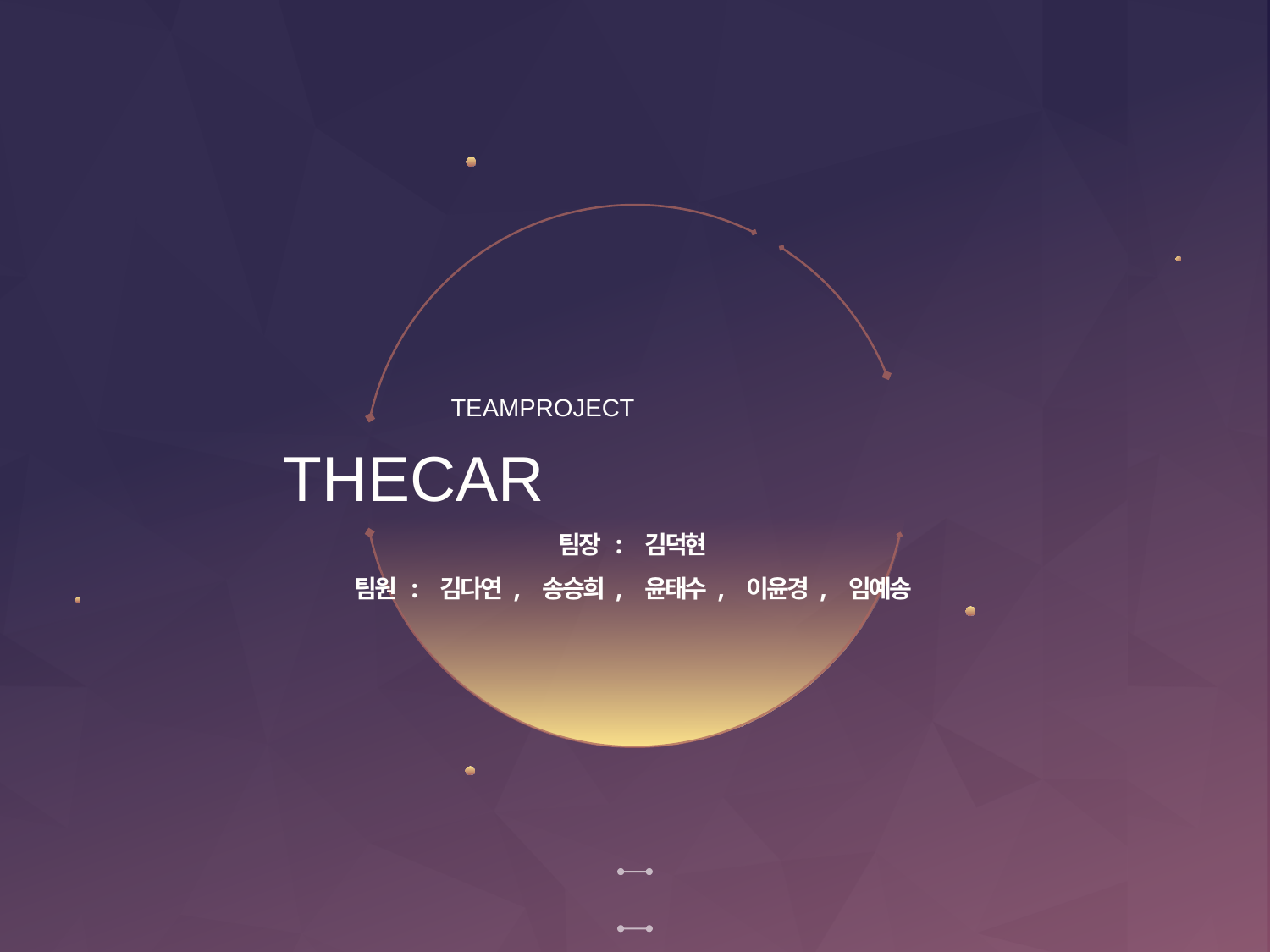

TEAMPROJECT
# THECAR
팀장 : 김덕현
팀원 : 김다연, 송승희, 윤태수, 이윤경, 임예송